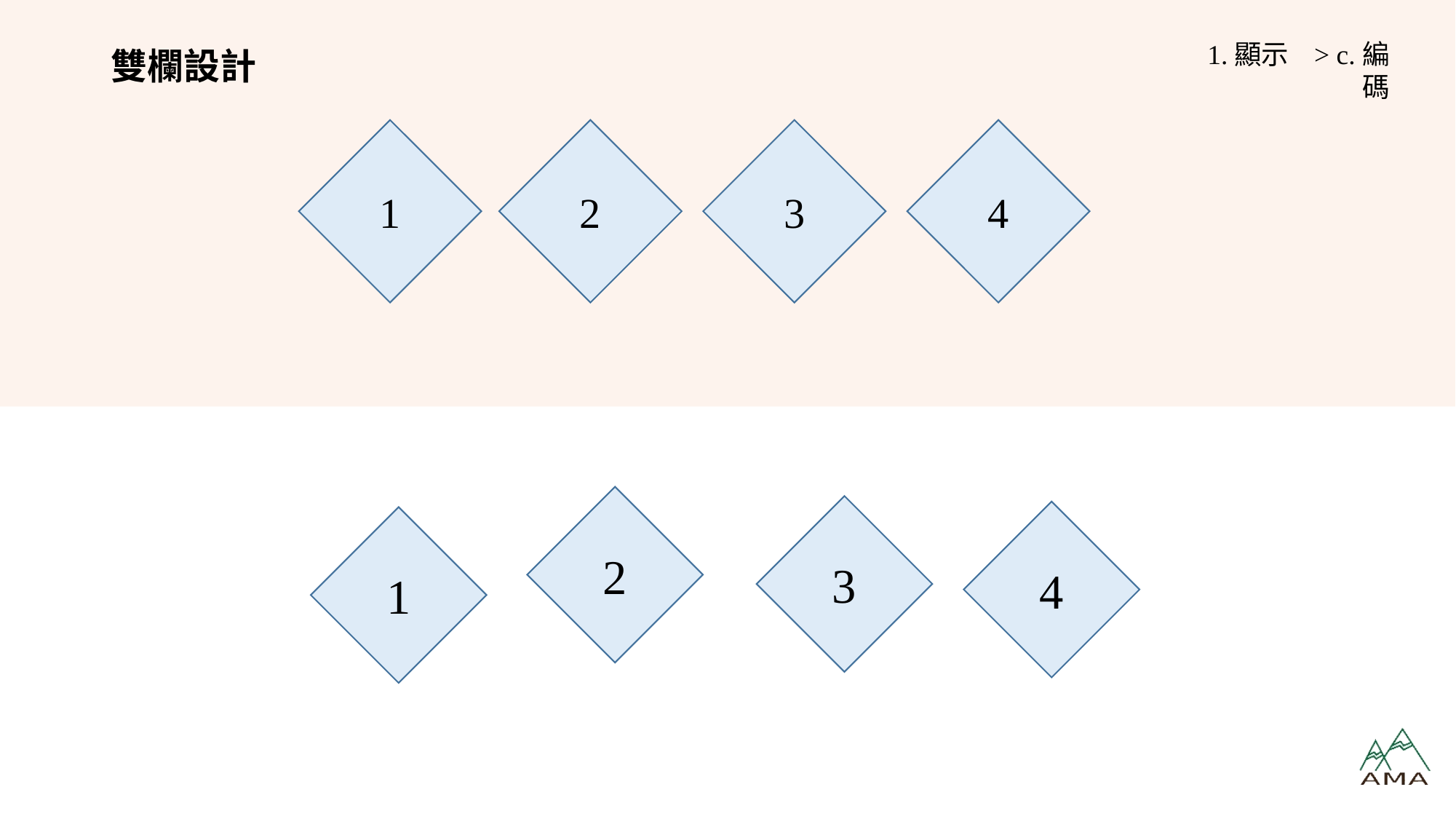

# 雙欄設計
1.顯示   > c.編碼
1
2
3
4
2
3
4
1